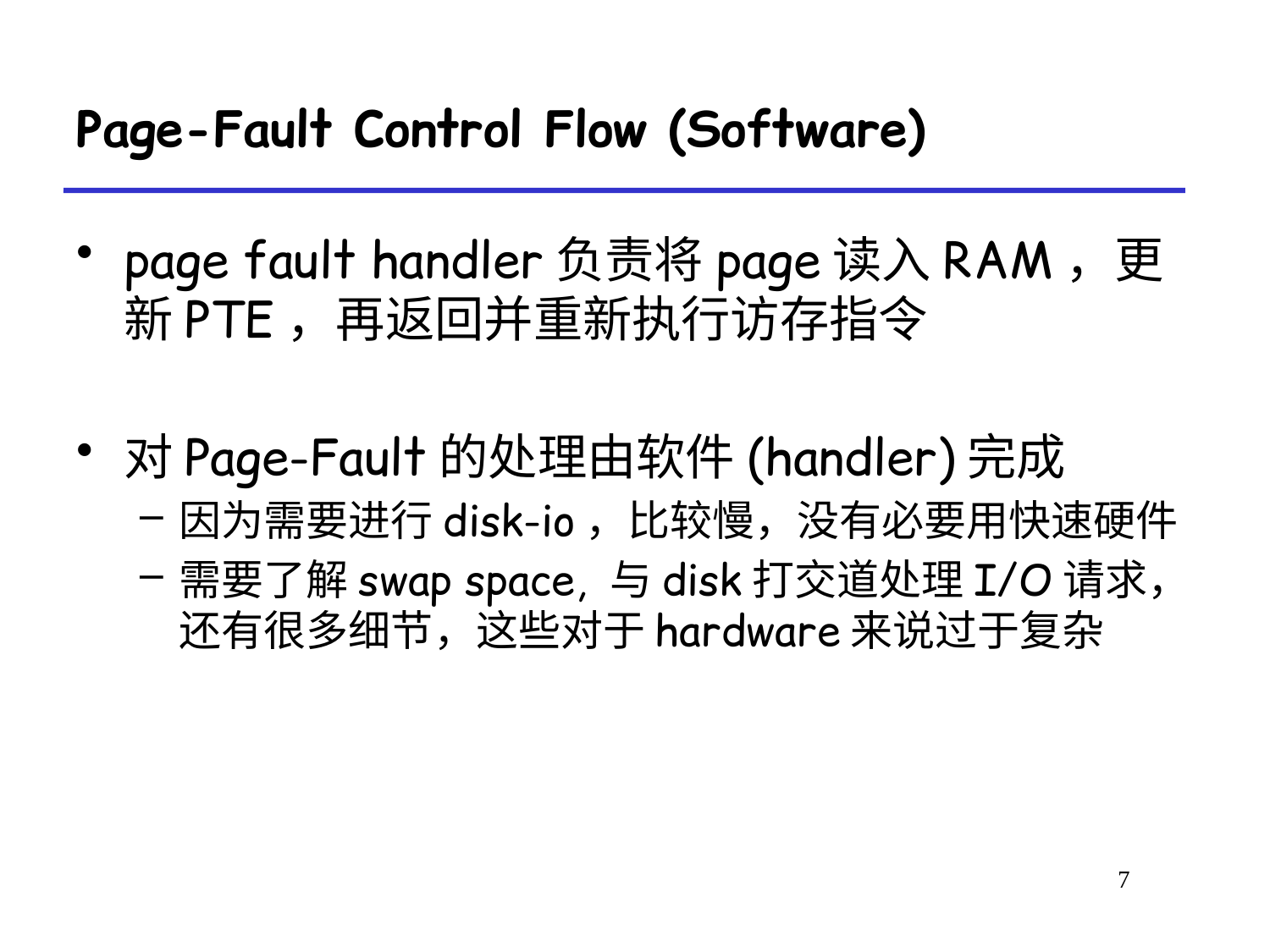

# Page-Fault Control Flow (Software)
page fault handler负责将page读入RAM，更新PTE，再返回并重新执行访存指令

对Page-Fault的处理由软件(handler)完成
因为需要进行disk-io，比较慢，没有必要用快速硬件
需要了解swap space, 与disk打交道处理I/O请求，还有很多细节，这些对于hardware来说过于复杂
7